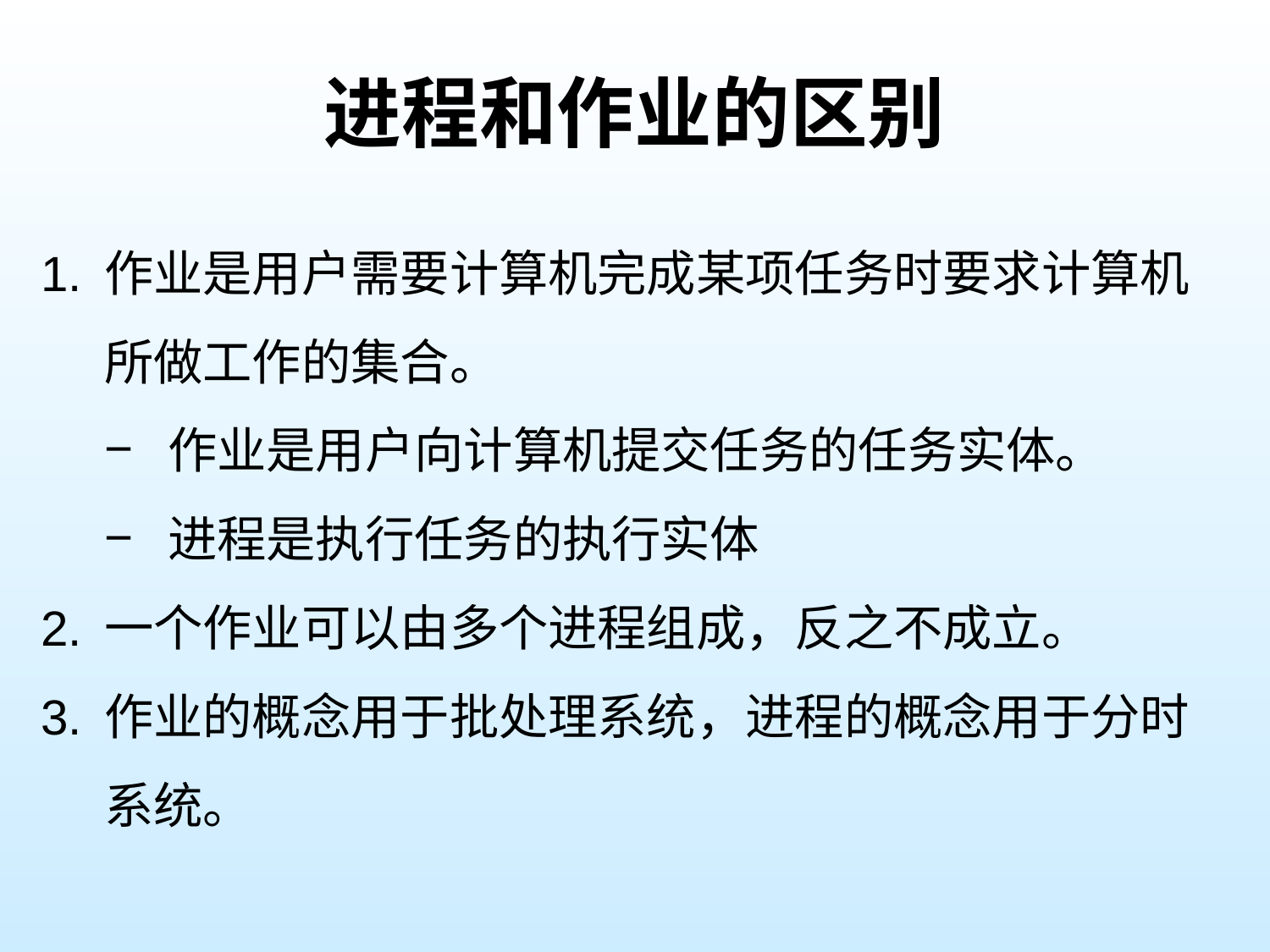

# 进程和作业的区别
作业是用户需要计算机完成某项任务时要求计算机所做工作的集合。
作业是用户向计算机提交任务的任务实体。
进程是执行任务的执行实体
一个作业可以由多个进程组成，反之不成立。
作业的概念用于批处理系统，进程的概念用于分时系统。